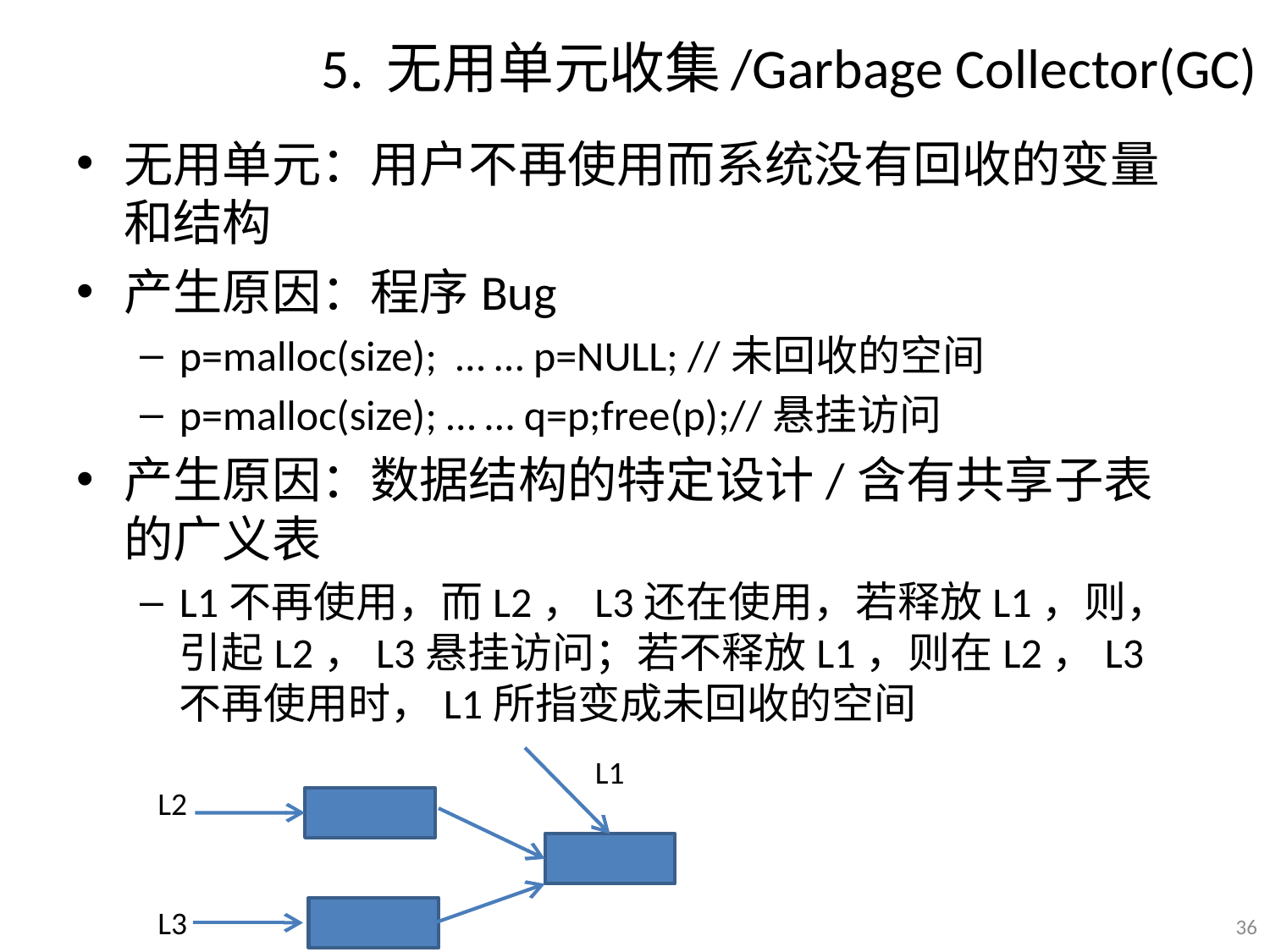

# 5. 无用单元收集/Garbage Collector(GC)
无用单元：用户不再使用而系统没有回收的变量和结构
产生原因：程序Bug
p=malloc(size);  … … p=NULL; //未回收的空间
p=malloc(size); … … q=p;free(p);//悬挂访问
产生原因：数据结构的特定设计/含有共享子表的广义表
L1不再使用，而L2，L3还在使用，若释放L1，则，引起L2，L3悬挂访问；若不释放L1，则在L2，L3不再使用时，L1所指变成未回收的空间

L1
L2

L3

36